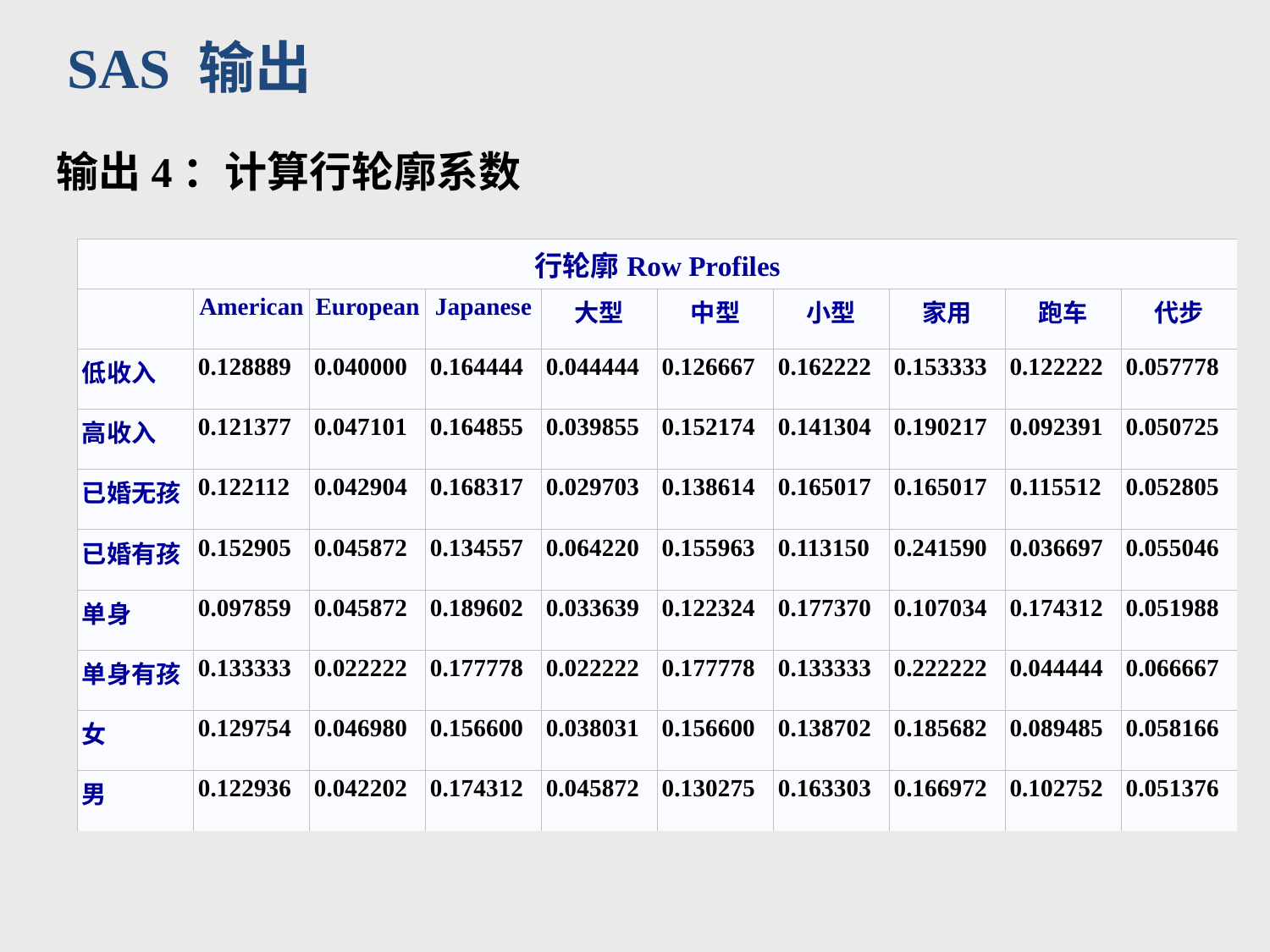

SAS 输出
输出4：计算行轮廓系数
| 行轮廓Row Profiles |  |  |  |  |  |  |  |  |  |
| --- | --- | --- | --- | --- | --- | --- | --- | --- | --- |
|  | American | European | Japanese | 大型 | 中型 | 小型 | 家用 | 跑车 | 代步 |
| 低收入 | 0.128889 | 0.040000 | 0.164444 | 0.044444 | 0.126667 | 0.162222 | 0.153333 | 0.122222 | 0.057778 |
| 高收入 | 0.121377 | 0.047101 | 0.164855 | 0.039855 | 0.152174 | 0.141304 | 0.190217 | 0.092391 | 0.050725 |
| 已婚无孩 | 0.122112 | 0.042904 | 0.168317 | 0.029703 | 0.138614 | 0.165017 | 0.165017 | 0.115512 | 0.052805 |
| 已婚有孩 | 0.152905 | 0.045872 | 0.134557 | 0.064220 | 0.155963 | 0.113150 | 0.241590 | 0.036697 | 0.055046 |
| 单身 | 0.097859 | 0.045872 | 0.189602 | 0.033639 | 0.122324 | 0.177370 | 0.107034 | 0.174312 | 0.051988 |
| 单身有孩 | 0.133333 | 0.022222 | 0.177778 | 0.022222 | 0.177778 | 0.133333 | 0.222222 | 0.044444 | 0.066667 |
| 女 | 0.129754 | 0.046980 | 0.156600 | 0.038031 | 0.156600 | 0.138702 | 0.185682 | 0.089485 | 0.058166 |
| 男 | 0.122936 | 0.042202 | 0.174312 | 0.045872 | 0.130275 | 0.163303 | 0.166972 | 0.102752 | 0.051376 |